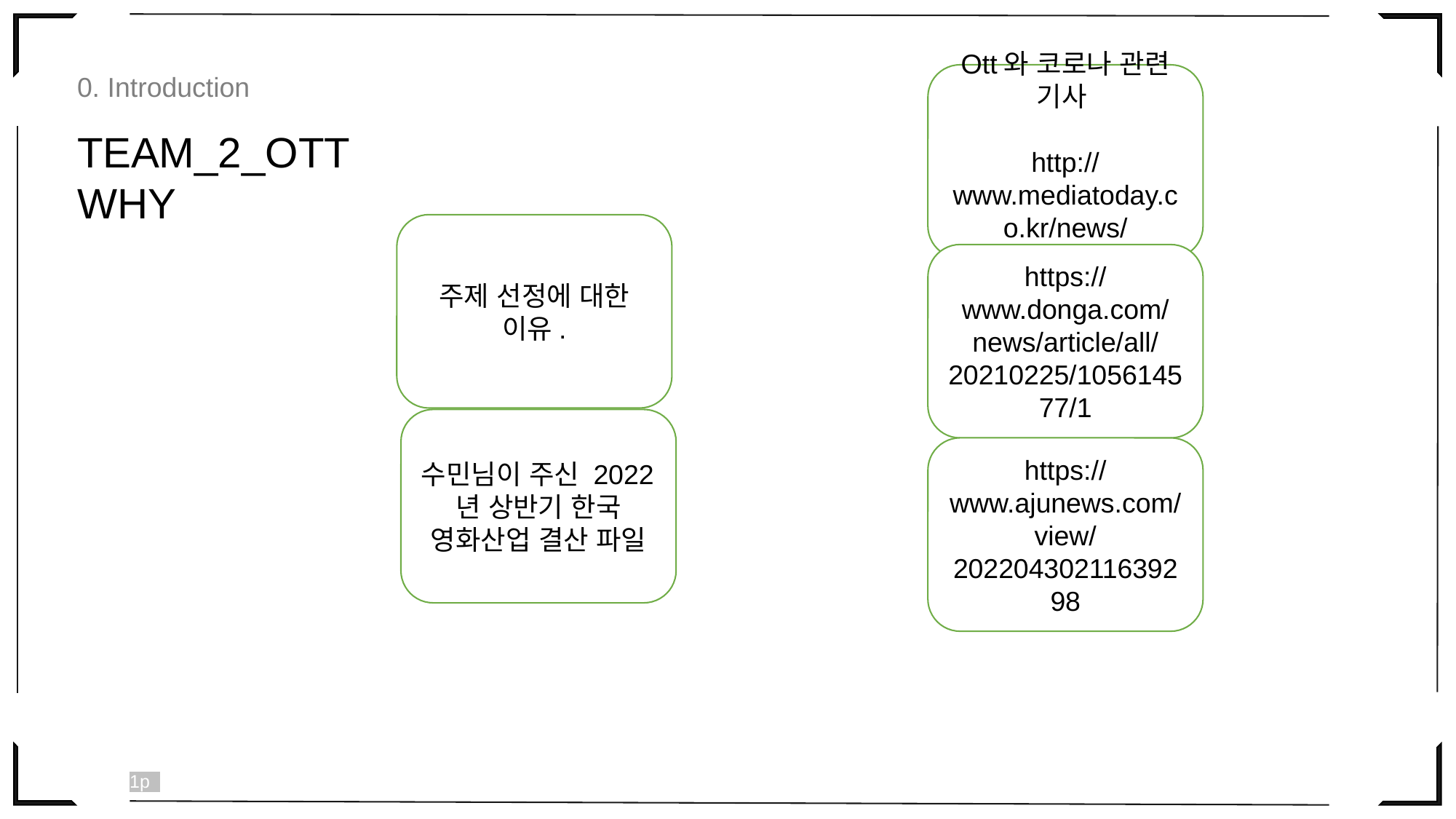

0. Introduction

Ott와 코로나 관련 기사

http://www.mediatoday.co.kr/news/articleView.html?idxno=304427
TEAM_2_OTT
WHY
주제 선정에 대한 이유.
https://www.donga.com/news/article/all/20210225/105614577/1
수민님이 주신 2022년 상반기 한국 영화산업 결산 파일
https://www.ajunews.com/view/20220430211639298
1p